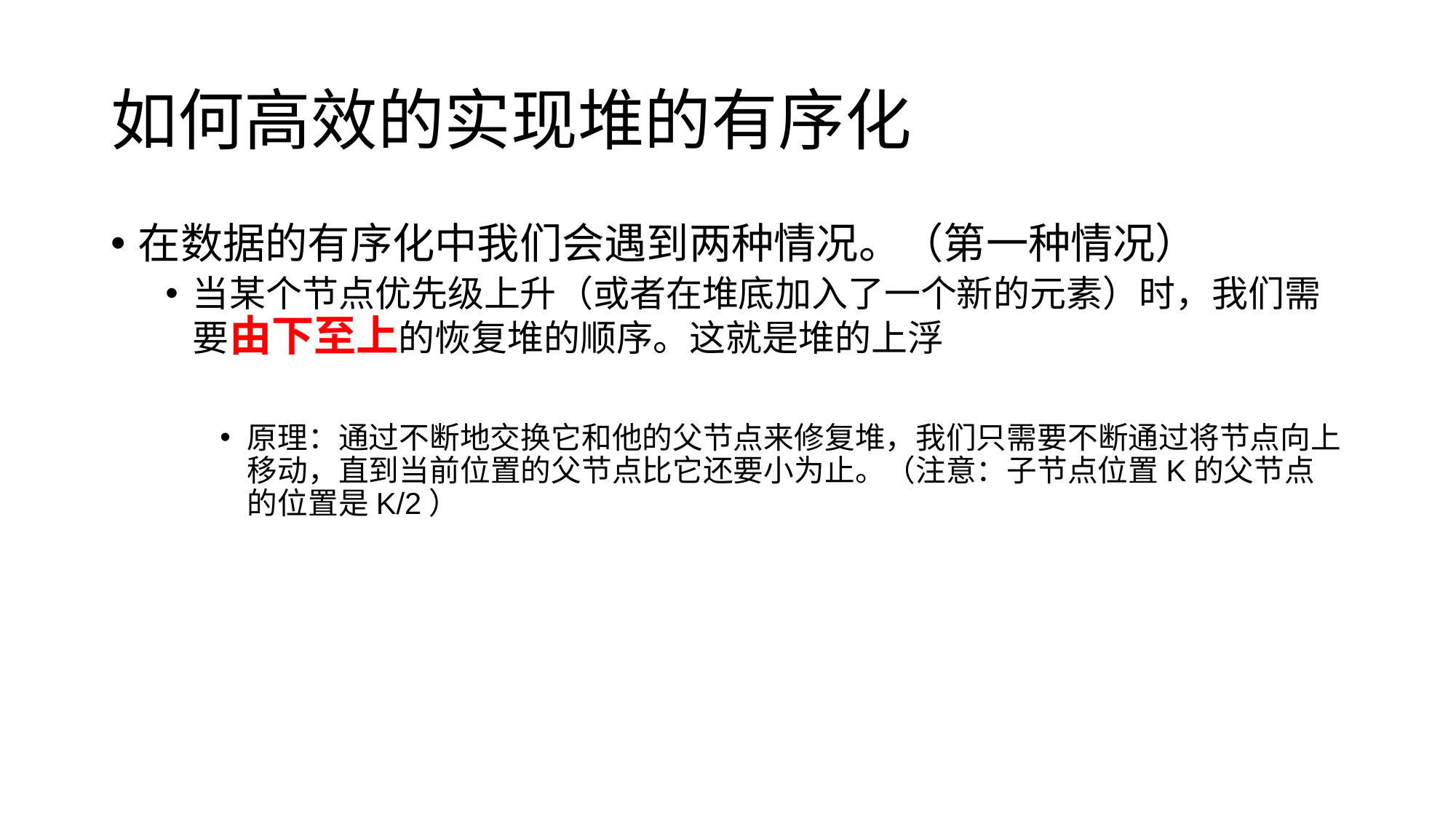

# 如何高效的实现堆的有序化
在数据的有序化中我们会遇到两种情况。（第一种情况）
当某个节点优先级上升（或者在堆底加入了一个新的元素）时，我们需要由下至上的恢复堆的顺序。这就是堆的上浮

原理：通过不断地交换它和他的父节点来修复堆，我们只需要不断通过将节点向上移动，直到当前位置的父节点比它还要小为止。（注意：子节点位置K的父节点的位置是K/2）